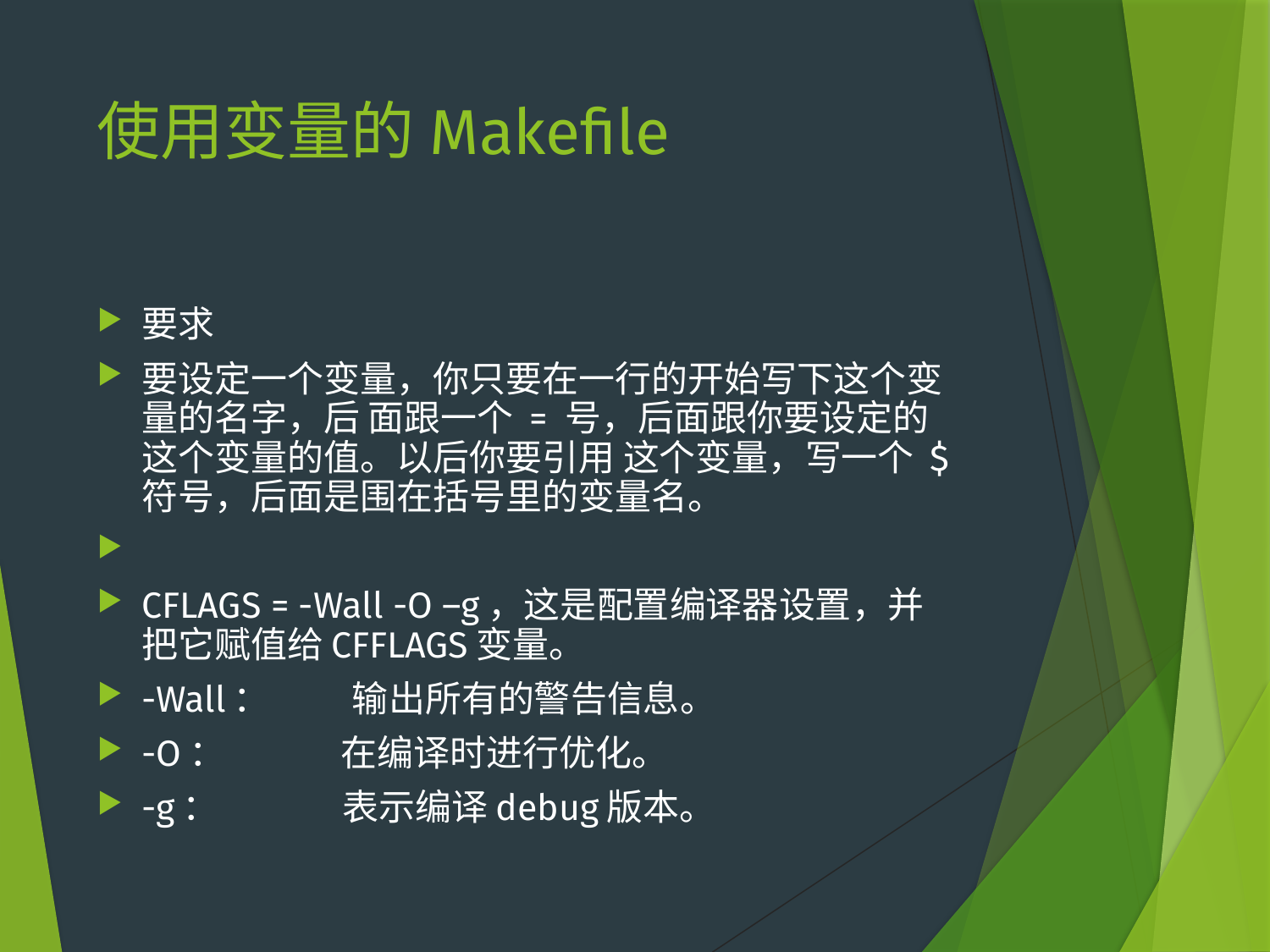

# 使用变量的Makefile
要求
要设定一个变量，你只要在一行的开始写下这个变量的名字，后 面跟一个 = 号，后面跟你要设定的这个变量的值。以后你要引用 这个变量，写一个 $ 符号，后面是围在括号里的变量名。

CFLAGS = -Wall -O –g，这是配置编译器设置，并把它赋值给CFFLAGS变量。
-Wall：          输出所有的警告信息。
-O：              在编译时进行优化。
-g：               表示编译debug版本。